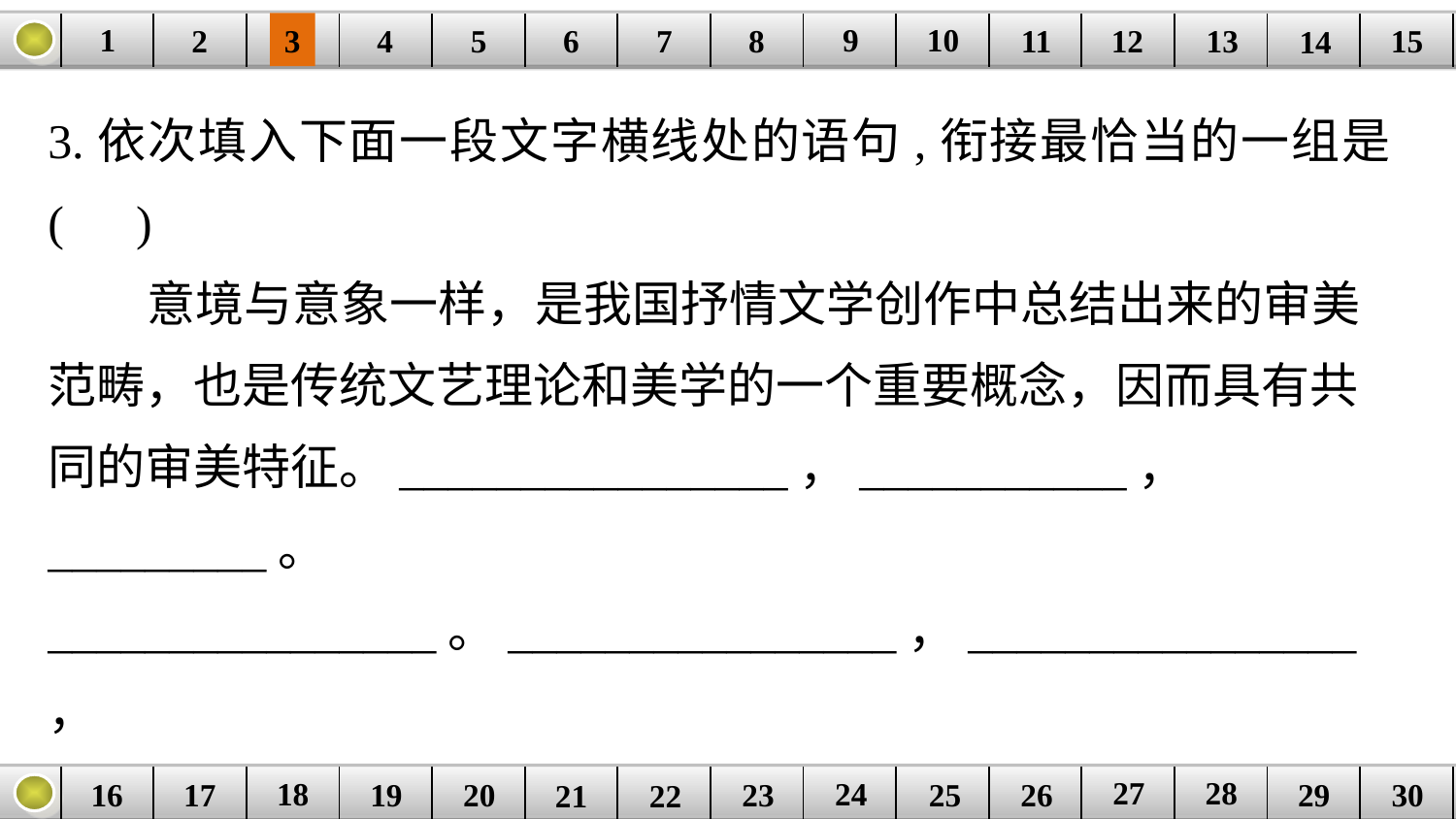

9
10
1
3
4
5
6
8
11
2
12
15
|  |  |  |  |  |  |  |  |  |  |  |  |  |  |  |
| --- | --- | --- | --- | --- | --- | --- | --- | --- | --- | --- | --- | --- | --- | --- |
7
13
14

3.依次填入下面一段文字横线处的语句,衔接最恰当的一组是(　)
        意境与意象一样，是我国抒情文学创作中总结出来的审美范畴，也是传统文艺理论和美学的一个重要概念，因而具有共同的审美特征。________________，___________， _________。 ________________。________________，________________，
而是在为“情思”寻找和创造合适的载体。透过载体，所抒发的是情感，是心灵——作品发言人(如游子、思妇等)的心灵和作家的心灵。

27
28
18
24
16
25
26
30
|  |  |  |  |  |  |  |  |  |  |  |  |  |  |  |
| --- | --- | --- | --- | --- | --- | --- | --- | --- | --- | --- | --- | --- | --- | --- |
23
17
19
20
29
21
22